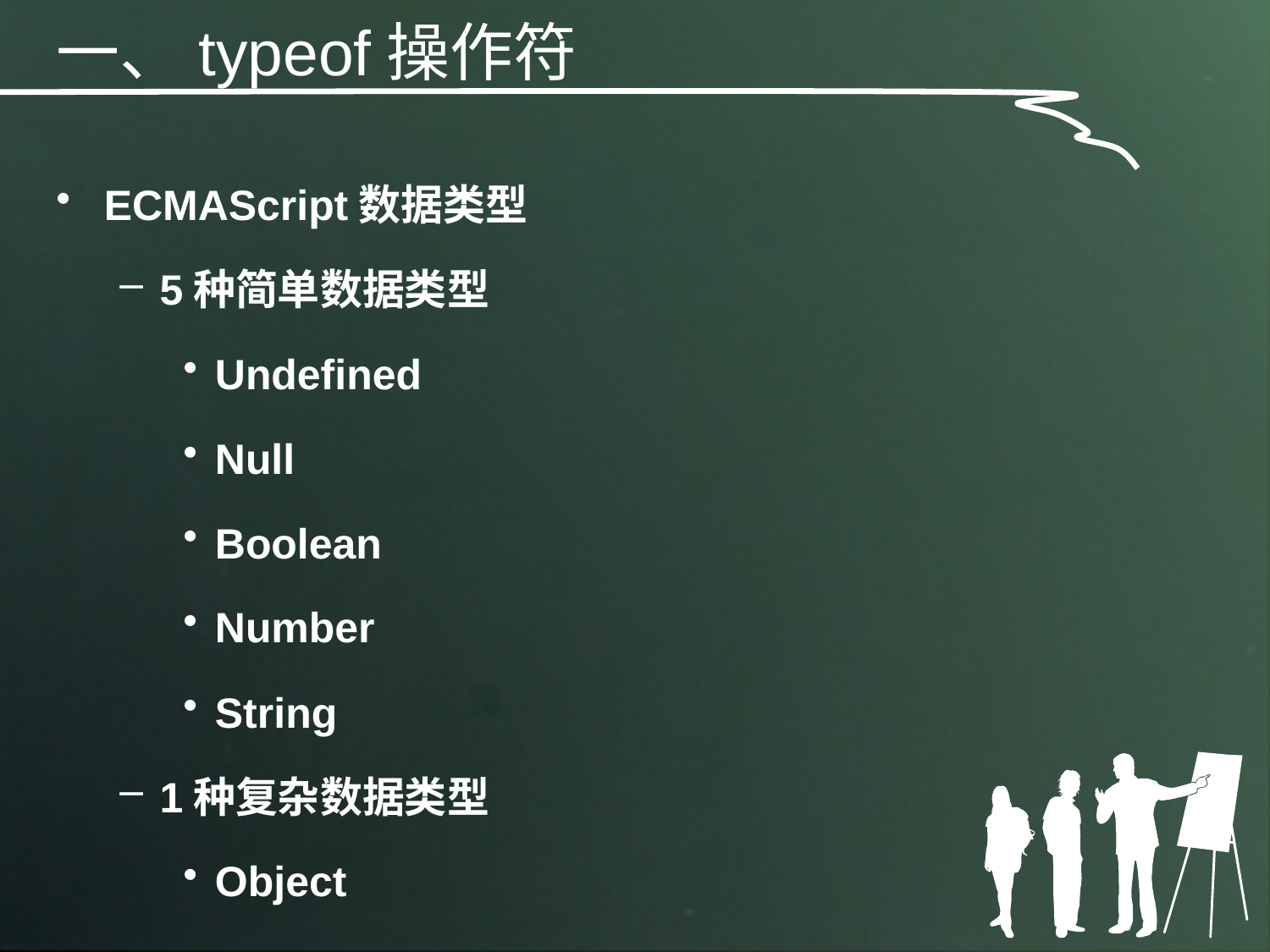

一、typeof操作符

ECMAScript数据类型
5种简单数据类型
Undefined
Null
Boolean
Number
String
1种复杂数据类型
Object